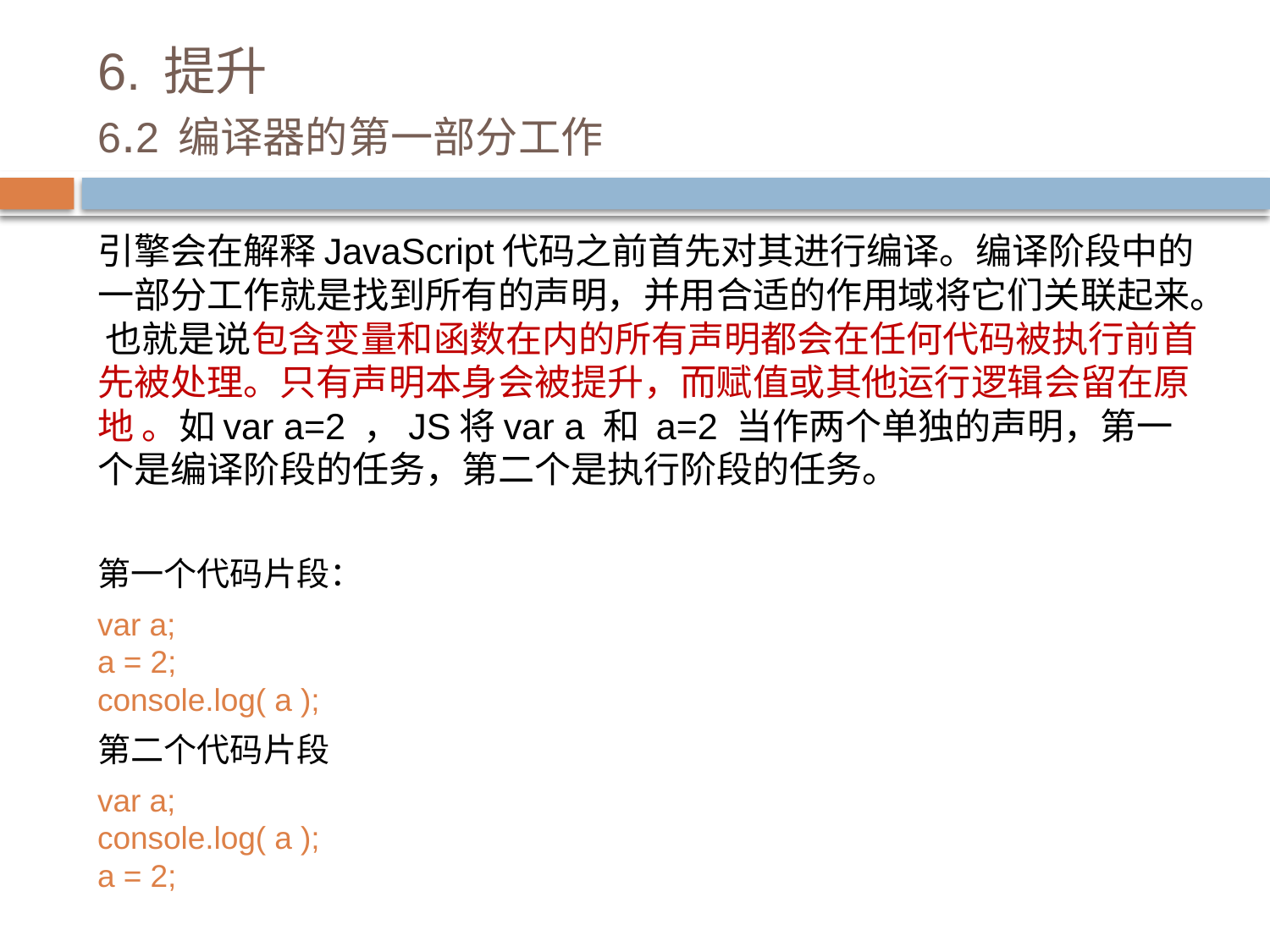

# 6. 提升 6.2 编译器的第一部分工作
引擎会在解释JavaScript代码之前首先对其进行编译。编译阶段中的一部分工作就是找到所有的声明，并用合适的作用域将它们关联起来。 也就是说包含变量和函数在内的所有声明都会在任何代码被执行前首先被处理。只有声明本身会被提升，而赋值或其他运行逻辑会留在原地 。如var a=2 ，JS将var a 和 a=2 当作两个单独的声明，第一个是编译阶段的任务，第二个是执行阶段的任务。

第一个代码片段：
var a;
a = 2;
console.log( a );
第二个代码片段
var a;
console.log( a );
a = 2;